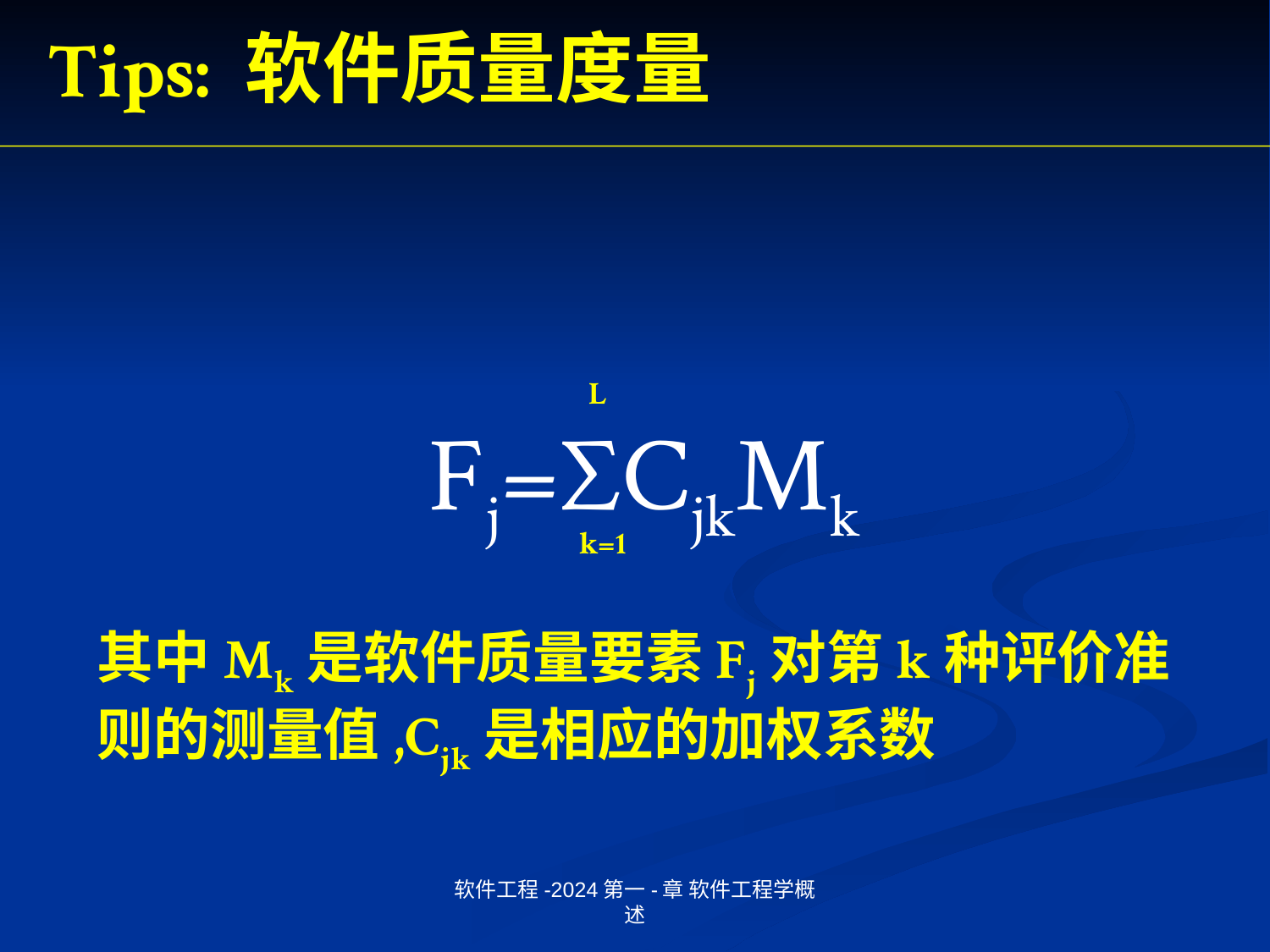

# Tips: 软件质量度量

    Fj=∑CjkMk
L
k=1
其中Mk是软件质量要素Fj对第k种评价准则的测量值,Cjk是相应的加权系数
软件工程-2024第一-章 软件工程学概述
25